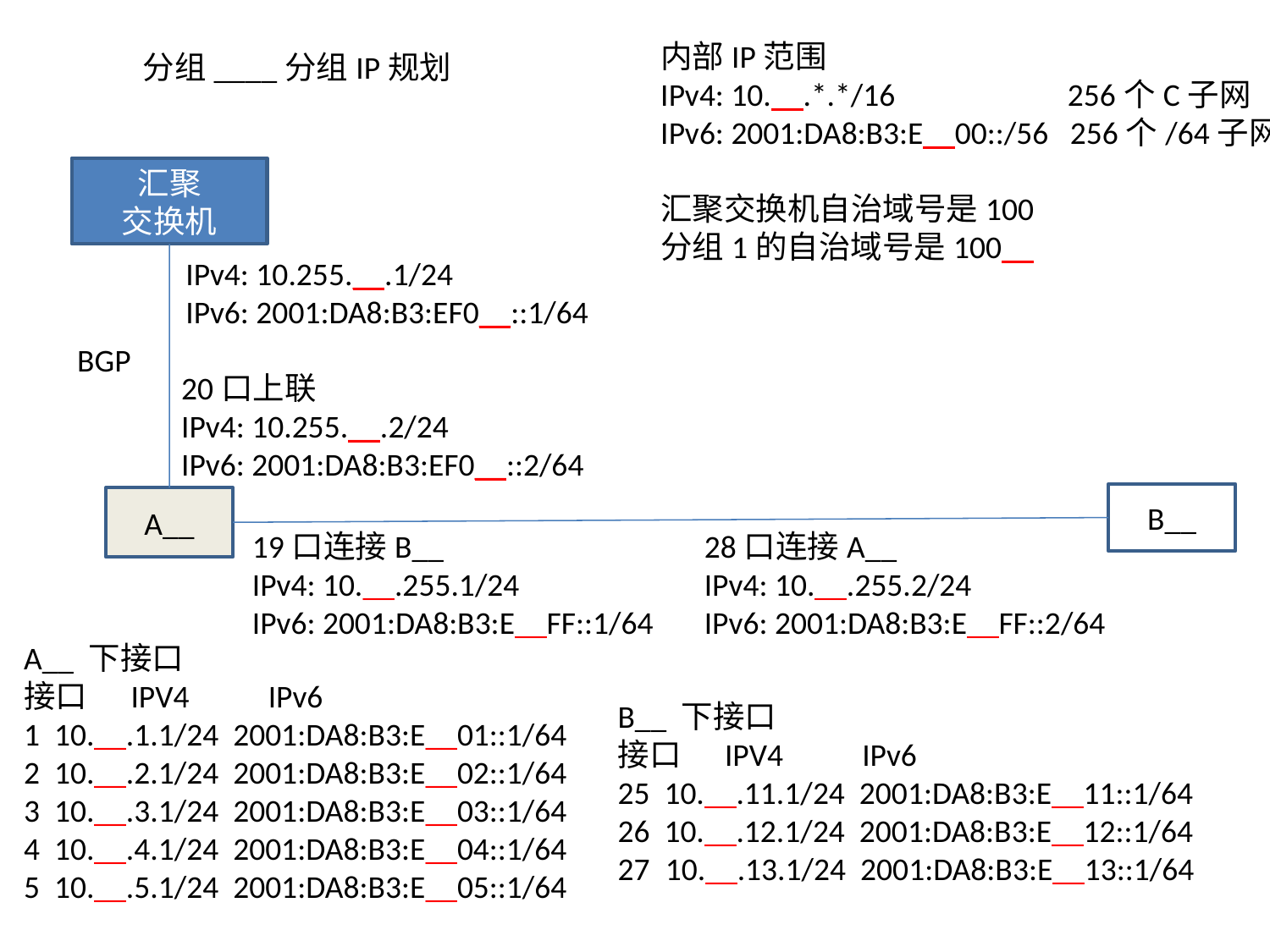

内部IP范围
IPv4: 10.__.*.*/16                        256个C子网
IPv6: 2001:DA8:B3:E__00::/56   256个/64子网

汇聚交换机自治域号是100
分组1的自治域号是100__
分组____分组IP规划
汇聚
交换机
IPv4: 10.255.__.1/24
IPv6: 2001:DA8:B3:EF0__::1/64
BGP
20口上联
IPv4: 10.255.__.2/24
IPv6: 2001:DA8:B3:EF0__::2/64
B__
A__
28口连接A__
IPv4: 10.__.255.2/24
IPv6: 2001:DA8:B3:E__FF::2/64
19口连接B__
IPv4: 10.__.255.1/24
IPv6: 2001:DA8:B3:E__FF::1/64
A__ 下接口
接口     IPV4           IPv6
1  10.__.1.1/24  2001:DA8:B3:E__01::1/64
2  10.__.2.1/24  2001:DA8:B3:E__02::1/64
3  10.__.3.1/24  2001:DA8:B3:E__03::1/64
4  10.__.4.1/24  2001:DA8:B3:E__04::1/64
5  10.__.5.1/24  2001:DA8:B3:E__05::1/64

B__ 下接口
接口     IPV4           IPv6
25  10.__.11.1/24  2001:DA8:B3:E__11::1/64
26  10.__.12.1/24  2001:DA8:B3:E__12::1/64
10.__.13.1/24  2001:DA8:B3:E__13::1/64